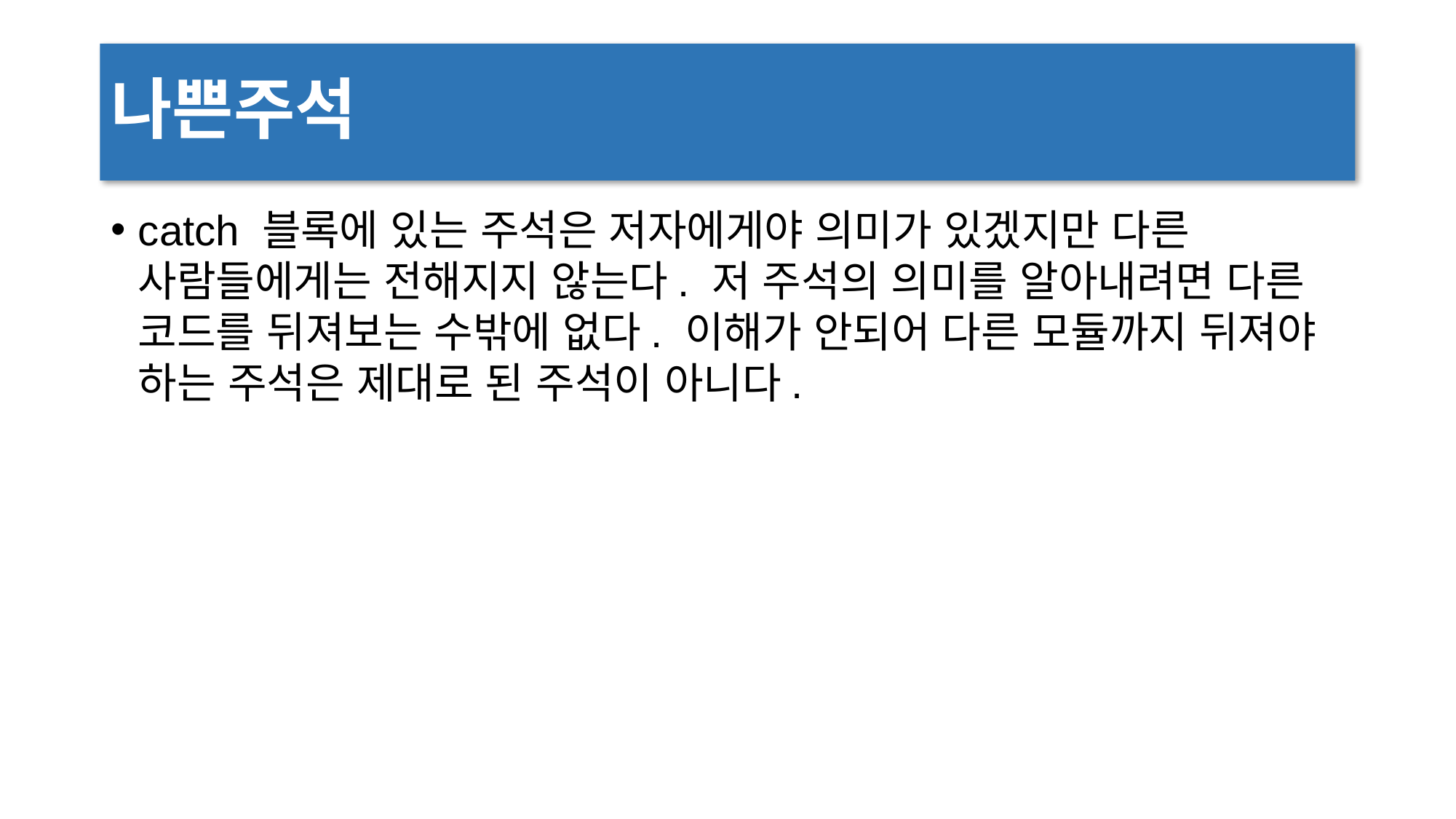

# 나쁜주석
catch 블록에 있는 주석은 저자에게야 의미가 있겠지만 다른 사람들에게는 전해지지 않는다. 저 주석의 의미를 알아내려면 다른 코드를 뒤져보는 수밖에 없다. 이해가 안되어 다른 모듈까지 뒤져야 하는 주석은 제대로 된 주석이 아니다.